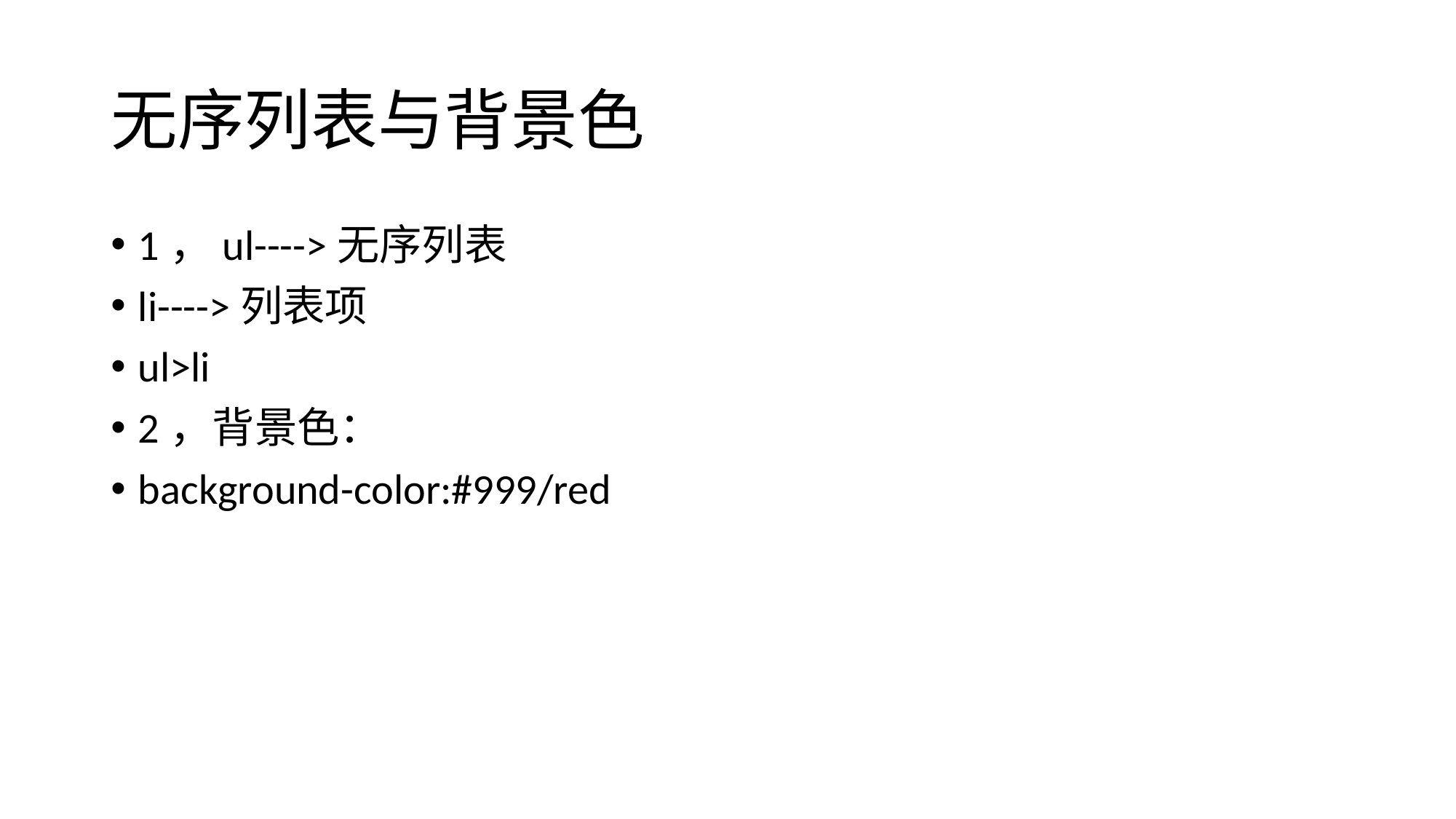

# 无序列表与背景色
1，ul---->无序列表
li---->列表项
ul>li
2，背景色：
background-color:#999/red